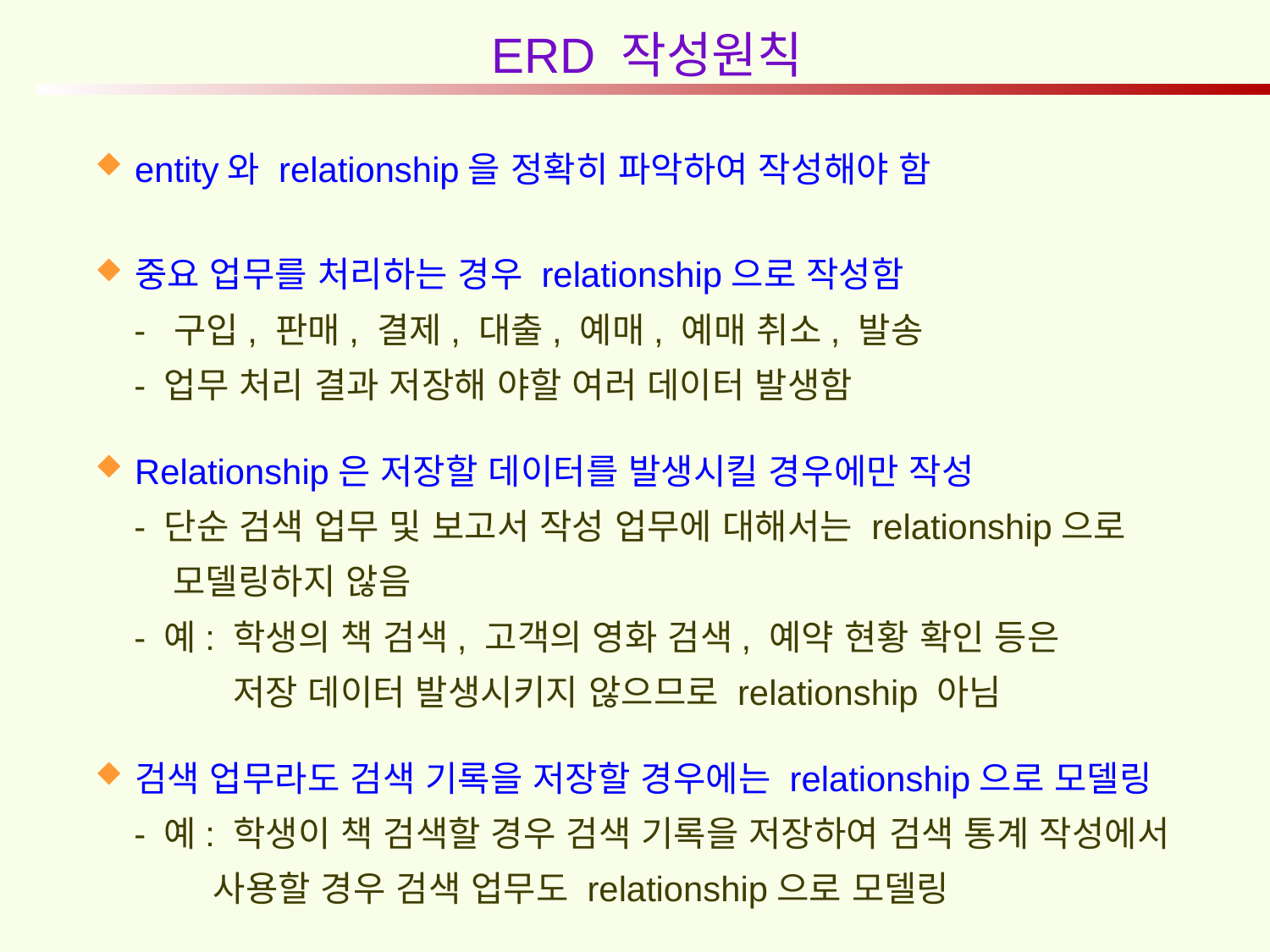

# ERD 작성원칙

entity와 relationship을 정확히 파악하여 작성해야 함

중요 업무를 처리하는 경우 relationship으로 작성함
    -  구입, 판매, 결제, 대출, 예매, 예매 취소, 발송
    - 업무 처리 결과 저장해 야할 여러 데이터 발생함

Relationship은 저장할 데이터를 발생시킬 경우에만 작성
    - 단순 검색 업무 및 보고서 작성 업무에 대해서는 relationship으로
       모델링하지 않음
    - 예: 학생의 책 검색, 고객의 영화 검색, 예약 현황 확인 등은
             저장 데이터 발생시키지 않으므로 relationship 아님

검색 업무라도 검색 기록을 저장할 경우에는 relationship으로 모델링
    - 예: 학생이 책 검색할 경우 검색 기록을 저장하여 검색 통계 작성에서
           사용할 경우 검색 업무도 relationship으로 모델링